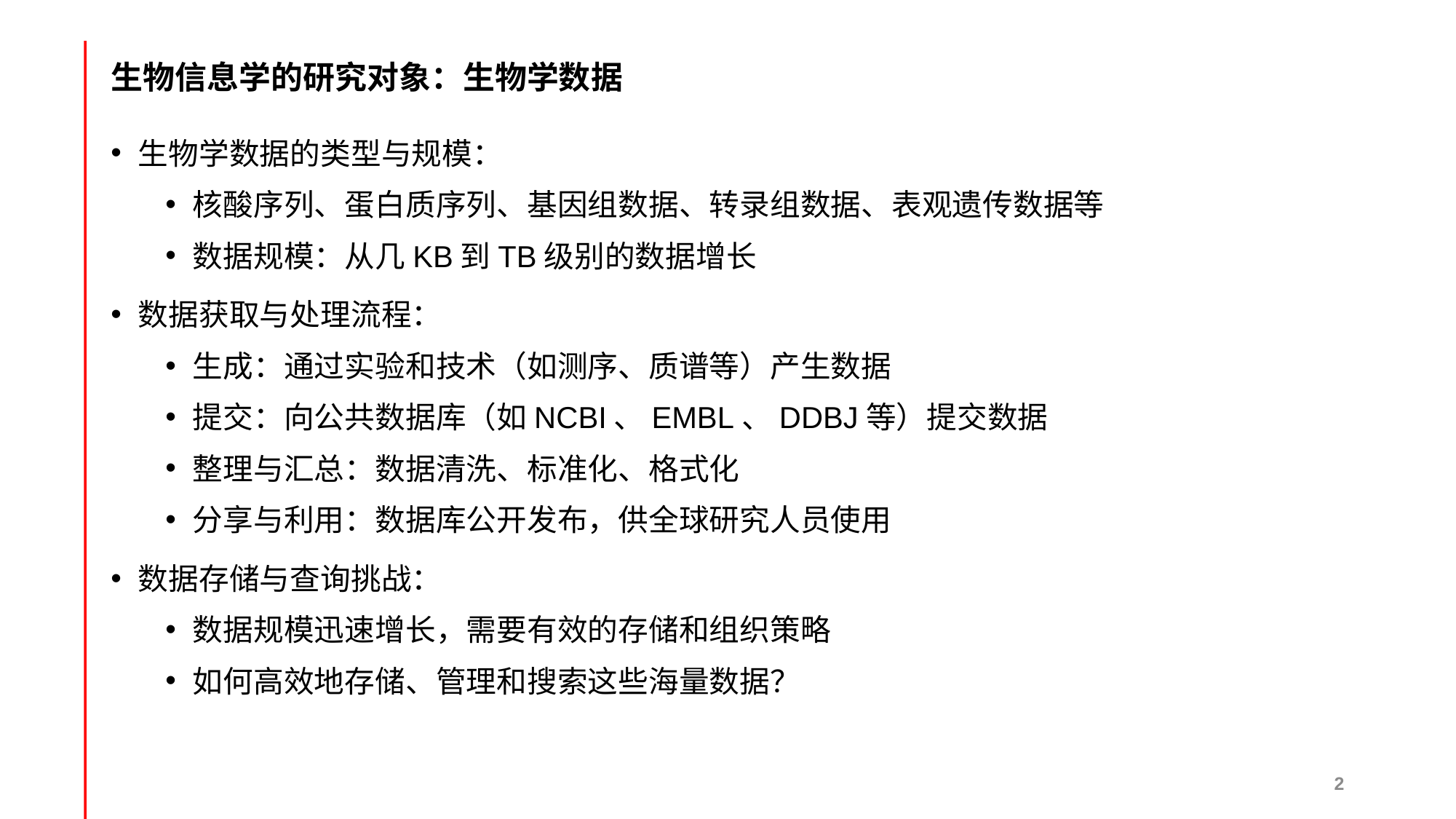

# 生物信息学的研究对象：生物学数据
生物学数据的类型与规模：
核酸序列、蛋白质序列、基因组数据、转录组数据、表观遗传数据等
数据规模：从几KB到TB级别的数据增长
数据获取与处理流程：
生成：通过实验和技术（如测序、质谱等）产生数据
提交：向公共数据库（如NCBI、EMBL、DDBJ等）提交数据
整理与汇总：数据清洗、标准化、格式化
分享与利用：数据库公开发布，供全球研究人员使用
数据存储与查询挑战：
数据规模迅速增长，需要有效的存储和组织策略
如何高效地存储、管理和搜索这些海量数据？
2